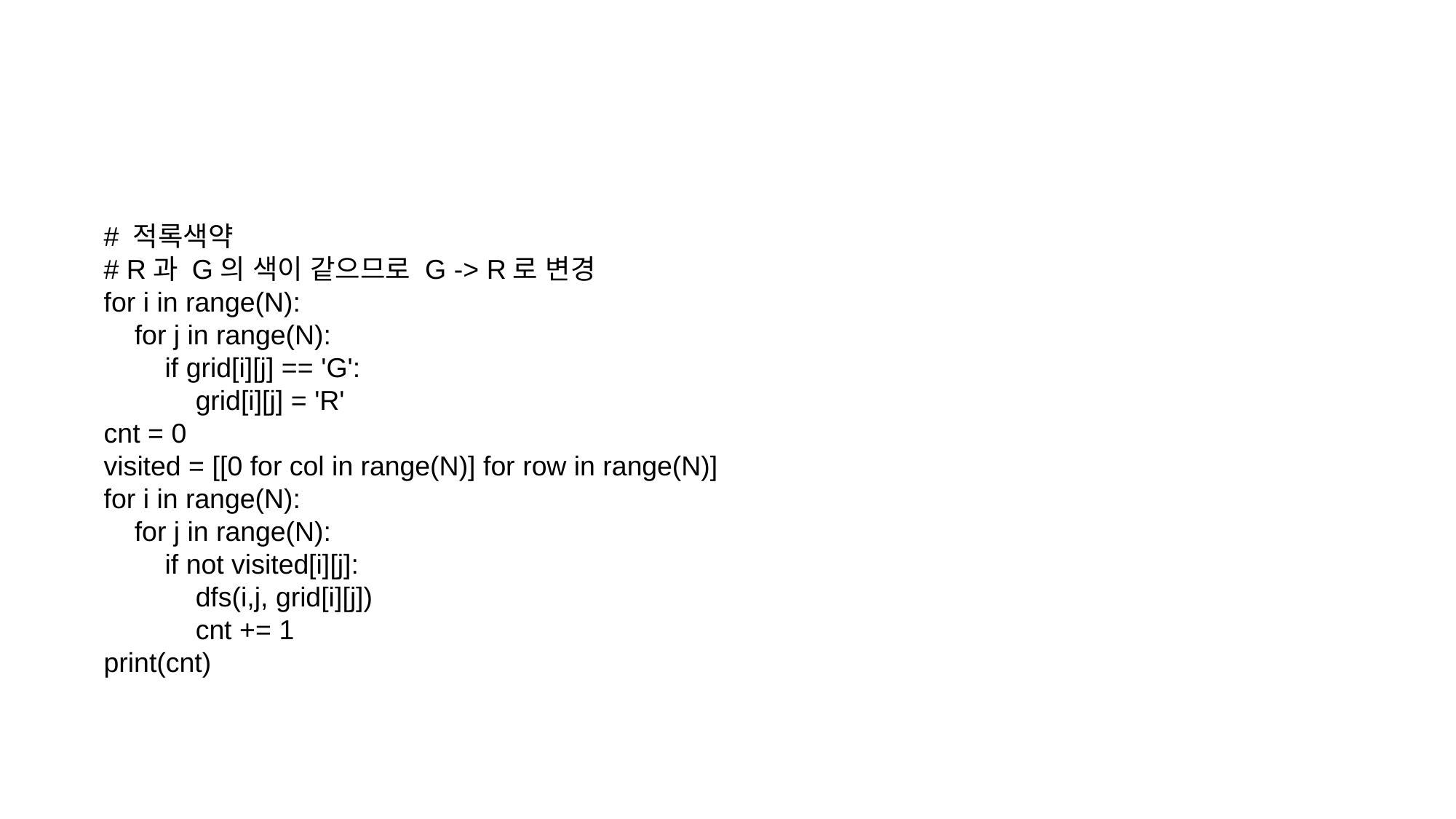

# 적록색약
# R과 G의 색이 같으므로 G -> R로 변경
for i in range(N):
    for j in range(N):
        if grid[i][j] == 'G':
            grid[i][j] = 'R'
cnt = 0
visited = [[0 for col in range(N)] for row in range(N)]
for i in range(N):
    for j in range(N):
        if not visited[i][j]:
            dfs(i,j, grid[i][j])
            cnt += 1
print(cnt)